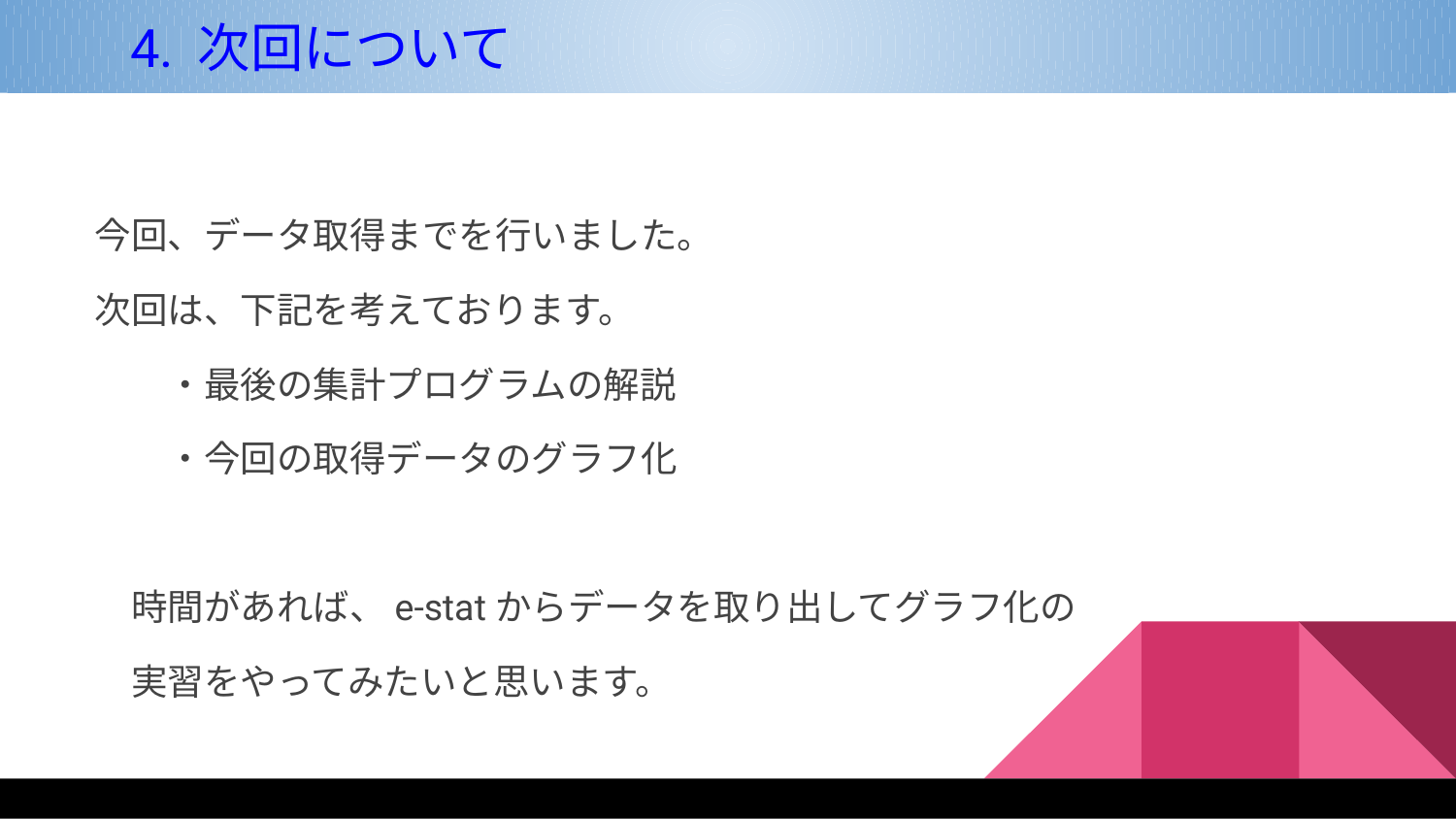

4. 次回について

　今回、データ取得までを行いました。
　次回は、下記を考えております。
　　　・最後の集計プログラムの解説
　　　・今回の取得データのグラフ化

　　時間があれば、e-statからデータを取り出してグラフ化の
　　実習をやってみたいと思います。